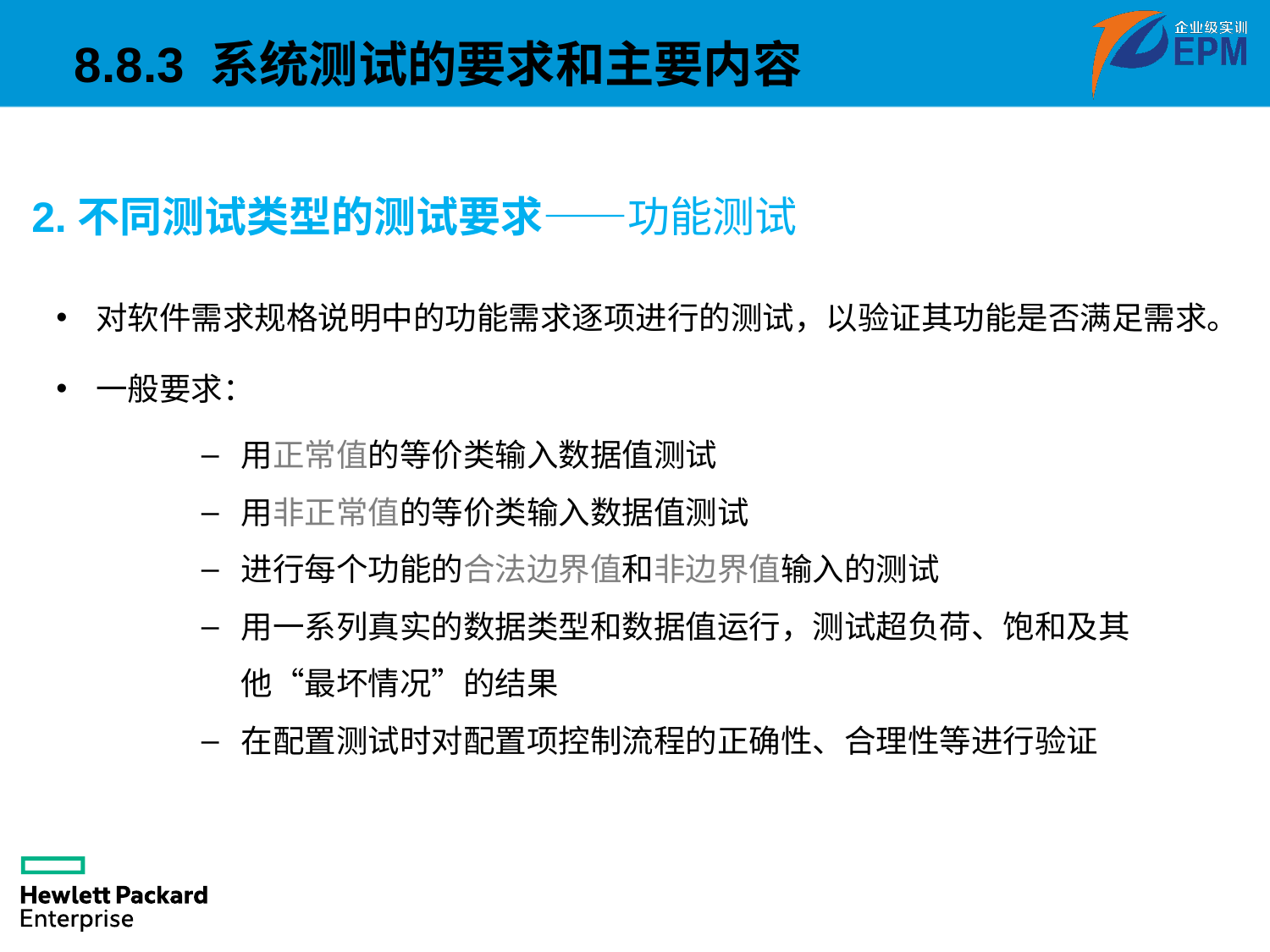

8.8.3 系统测试的要求和主要内容
2.不同测试类型的测试要求——功能测试
对软件需求规格说明中的功能需求逐项进行的测试，以验证其功能是否满足需求。
一般要求：

用正常值的等价类输入数据值测试
用非正常值的等价类输入数据值测试
进行每个功能的合法边界值和非边界值输入的测试
用一系列真实的数据类型和数据值运行，测试超负荷、饱和及其他“最坏情况”的结果
在配置测试时对配置项控制流程的正确性、合理性等进行验证